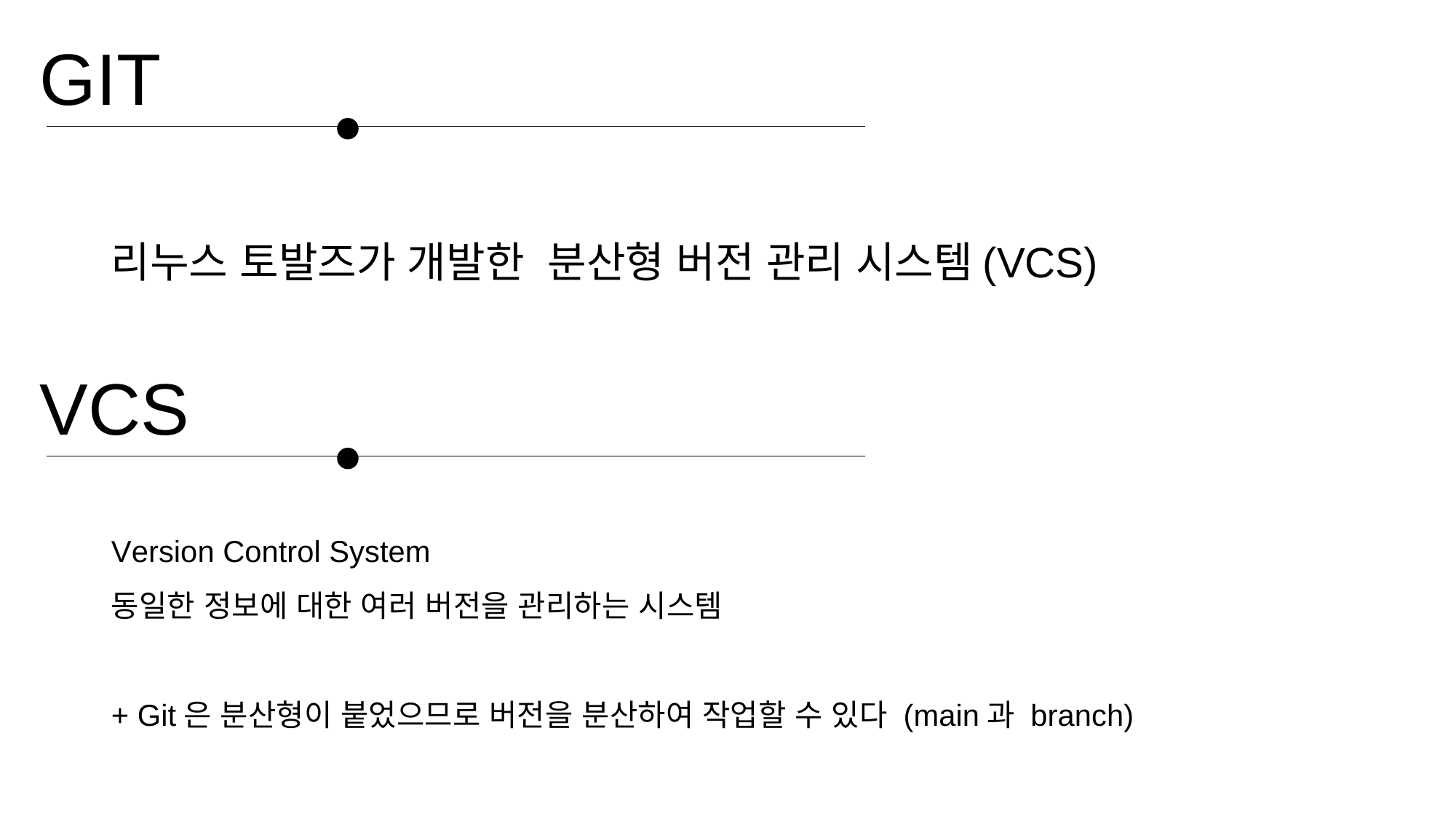

GIT

리누스 토발즈가 개발한  분산형 버전 관리 시스템(VCS)
VCS

Version Control System
동일한 정보에 대한 여러 버전을 관리하는 시스템

+ Git은 분산형이 붙었으므로 버전을 분산하여 작업할 수 있다 (main과 branch)